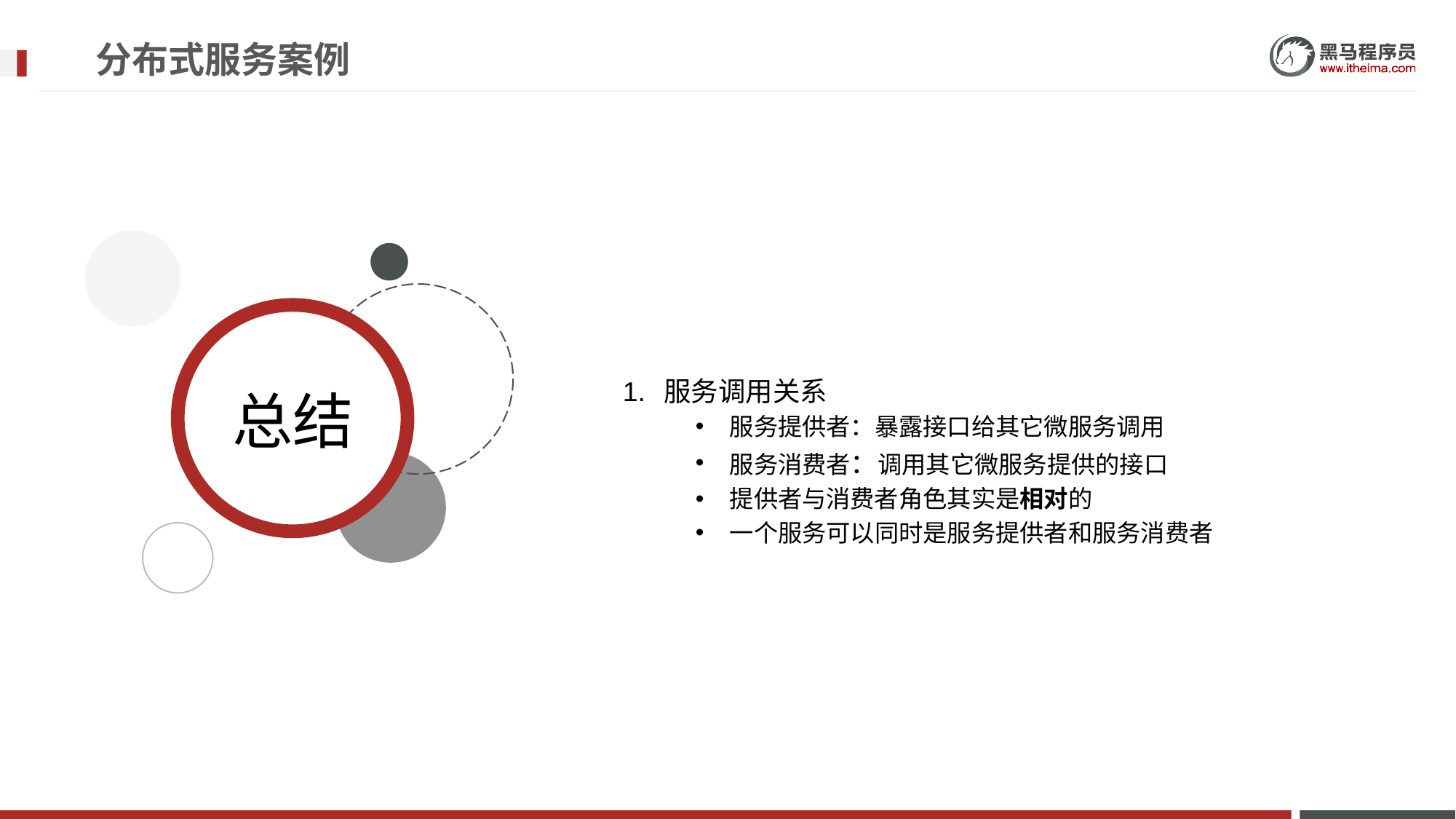

# 分布式服务案例
服务调用关系
服务提供者：暴露接口给其它微服务调用
服务消费者：调用其它微服务提供的接口
提供者与消费者角色其实是相对的
一个服务可以同时是服务提供者和服务消费者